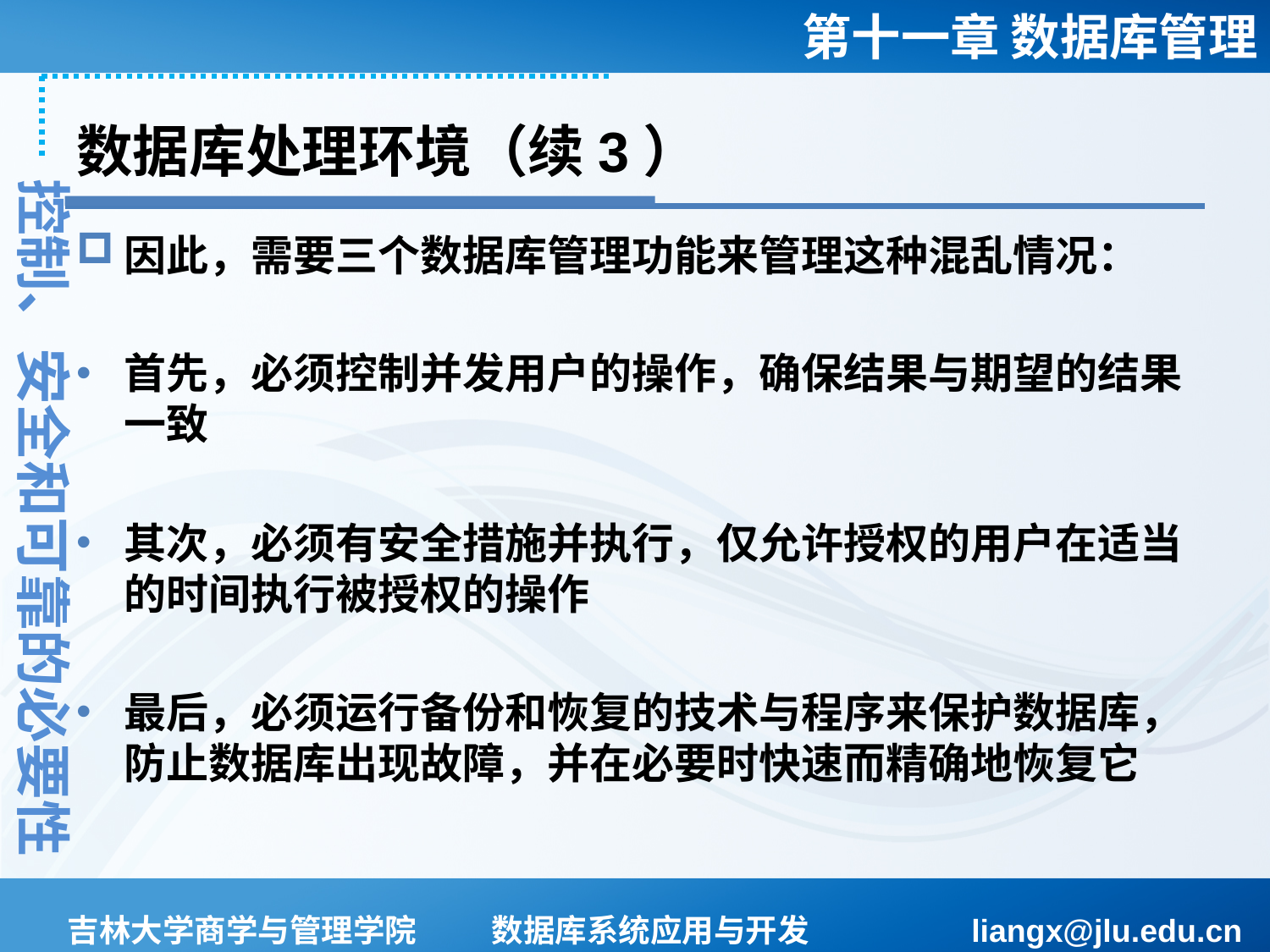

# 数据库处理环境（续3）
控制、安全和可靠的必要性
因此，需要三个数据库管理功能来管理这种混乱情况：

首先，必须控制并发用户的操作，确保结果与期望的结果一致

其次，必须有安全措施并执行，仅允许授权的用户在适当的时间执行被授权的操作

最后，必须运行备份和恢复的技术与程序来保护数据库，防止数据库出现故障，并在必要时快速而精确地恢复它